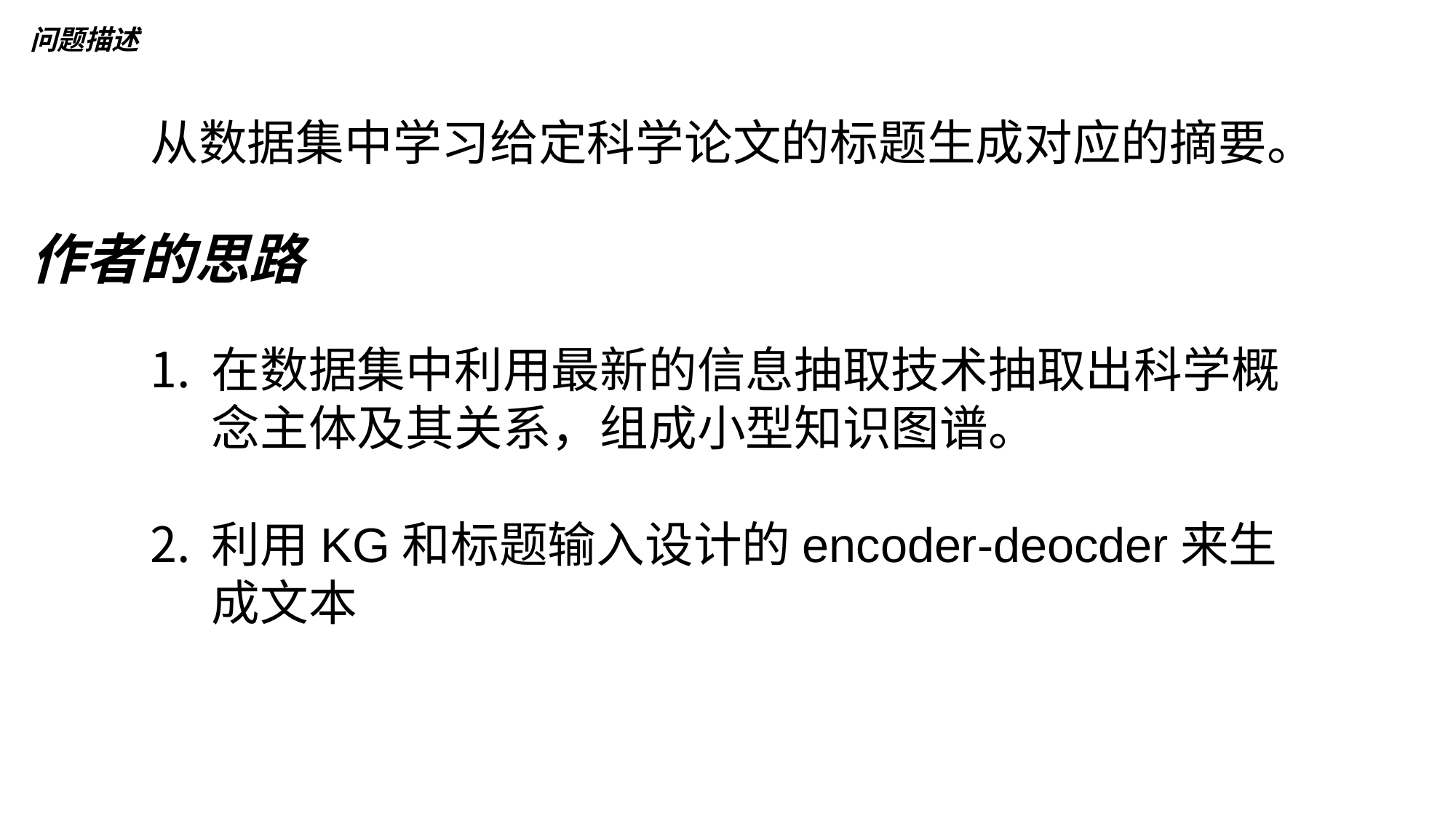

# 问题描述
从数据集中学习给定科学论文的标题生成对应的摘要。

在数据集中利用最新的信息抽取技术抽取出科学概念主体及其关系，组成小型知识图谱。

利用KG和标题输入设计的encoder-deocder来生成文本

作者的思路